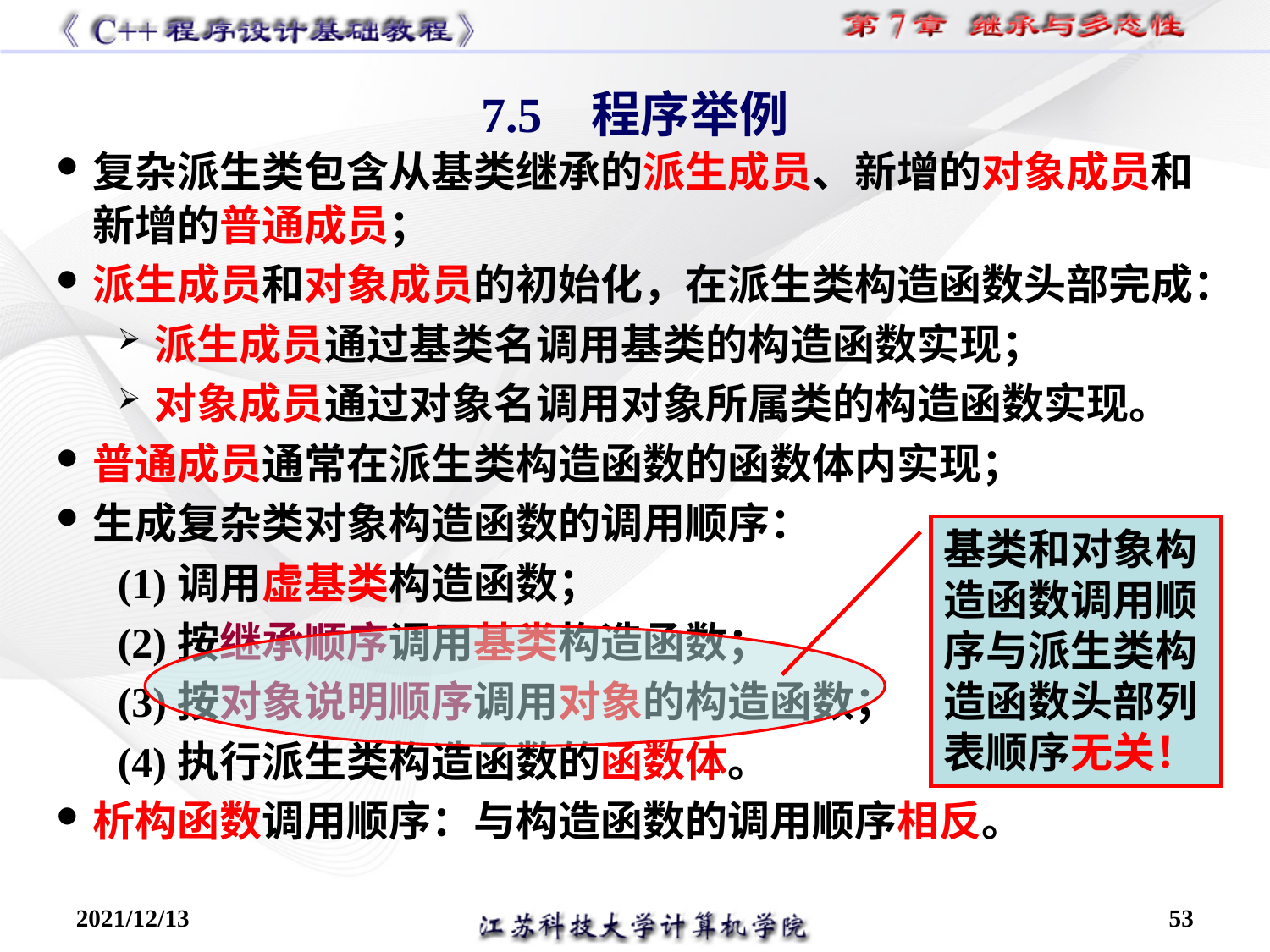

7.5   程序举例
复杂派生类包含从基类继承的派生成员、新增的对象成员和新增的普通成员；
派生成员和对象成员的初始化，在派生类构造函数头部完成：
派生成员通过基类名调用基类的构造函数实现；
对象成员通过对象名调用对象所属类的构造函数实现。
普通成员通常在派生类构造函数的函数体内实现；
生成复杂类对象构造函数的调用顺序：
(1)调用虚基类构造函数；
(2)按继承顺序调用基类构造函数；
(3)按对象说明顺序调用对象的构造函数；
(4)执行派生类构造函数的函数体。
析构函数调用顺序：与构造函数的调用顺序相反。
基类和对象构造函数调用顺序与派生类构造函数头部列表顺序无关！